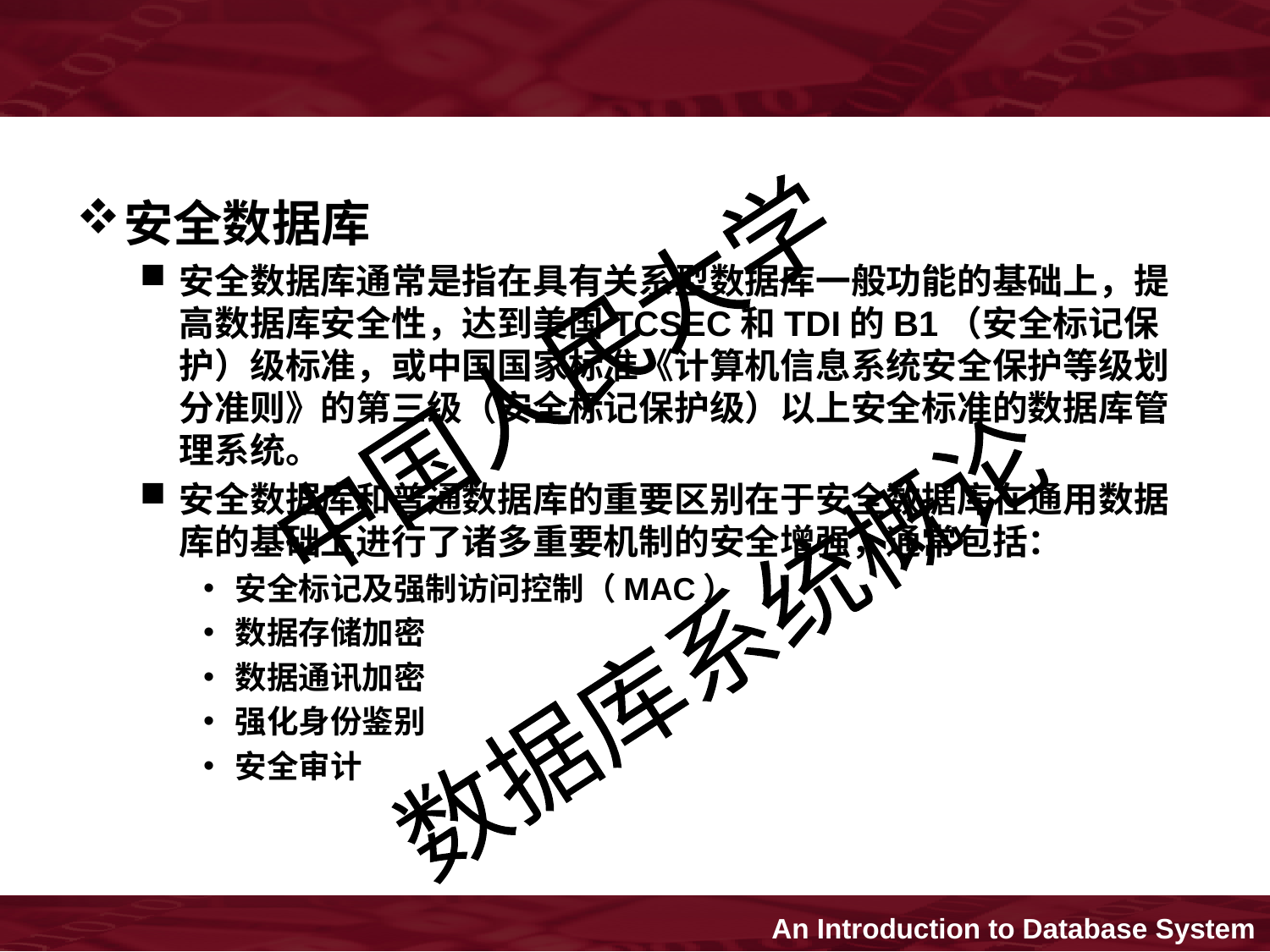

安全数据库
安全数据库通常是指在具有关系型数据库一般功能的基础上，提高数据库安全性，达到美国TCSEC和TDI的B1（安全标记保护）级标准，或中国国家标准《计算机信息系统安全保护等级划分准则》的第三级（安全标记保护级）以上安全标准的数据库管理系统。
安全数据库和普通数据库的重要区别在于安全数据库在通用数据库的基础上进行了诸多重要机制的安全增强，通常包括：
安全标记及强制访问控制（MAC）
数据存储加密
数据通讯加密
强化身份鉴别
安全审计